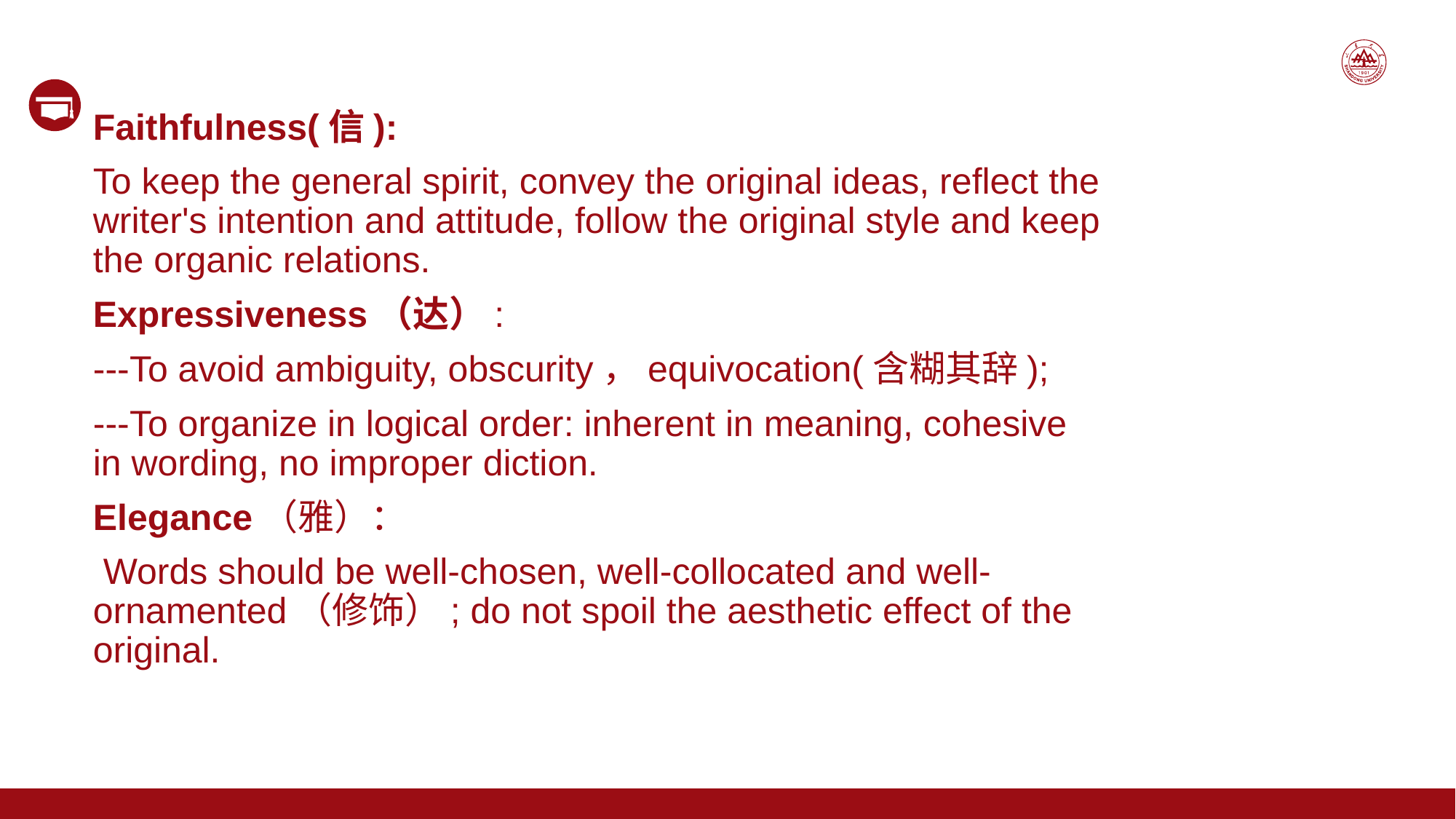

Faithfulness(信):
To keep the general spirit, convey the original ideas, reflect the writer's intention and attitude, follow the original style and keep the organic relations.
Expressiveness（达）:
---To avoid ambiguity, obscurity，equivocation(含糊其辞);
---To organize in logical order: inherent in meaning, cohesive in wording, no improper diction.
Elegance（雅）：
 Words should be well-chosen, well-collocated and well-ornamented（修饰）; do not spoil the aesthetic effect of the original.